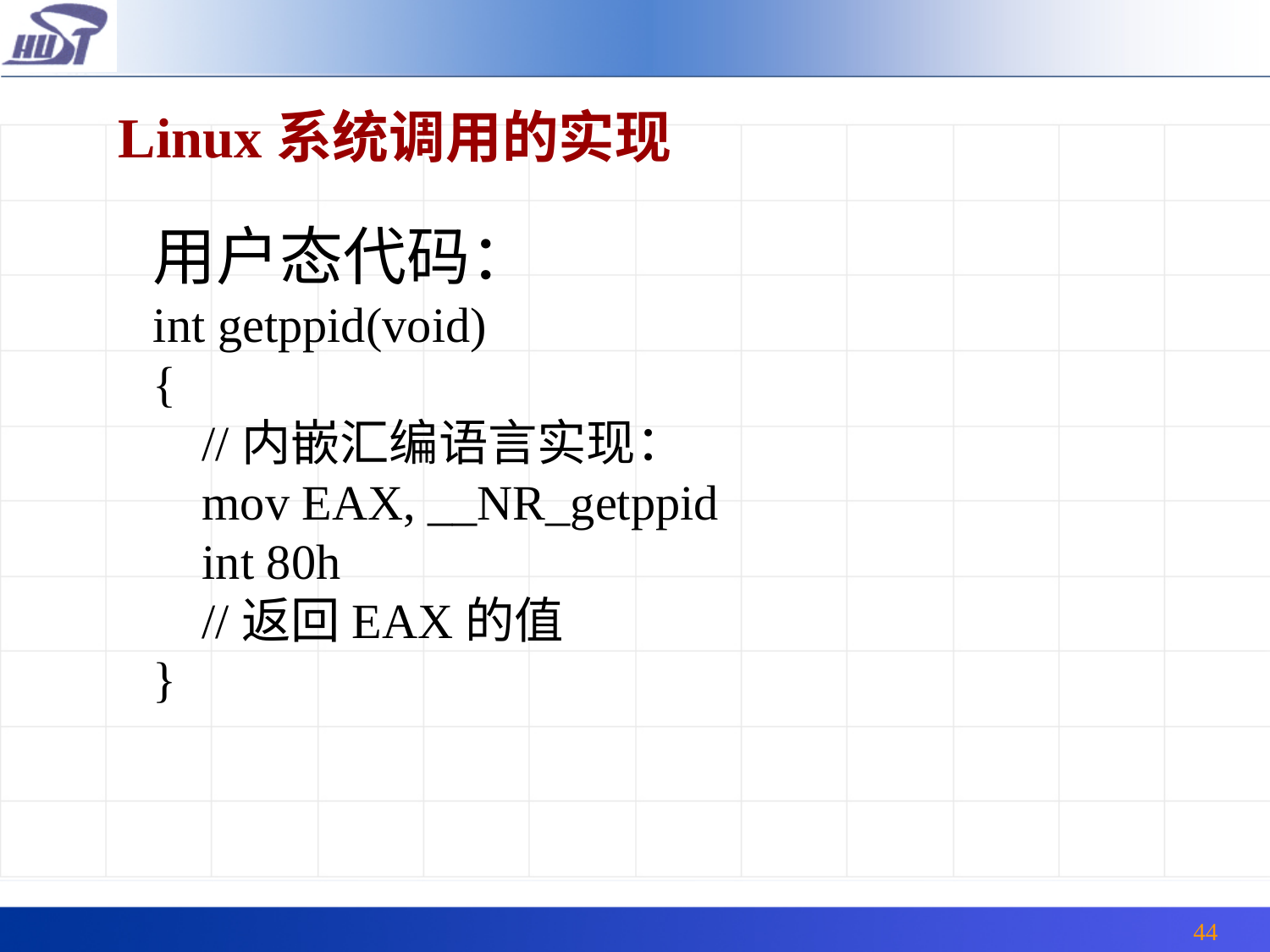

Linux系统调用的实现
用户态代码：
int getppid(void)
{
    //内嵌汇编语言实现：
    mov EAX, __NR_getppid
    int 80h
    //返回EAX的值
}

44